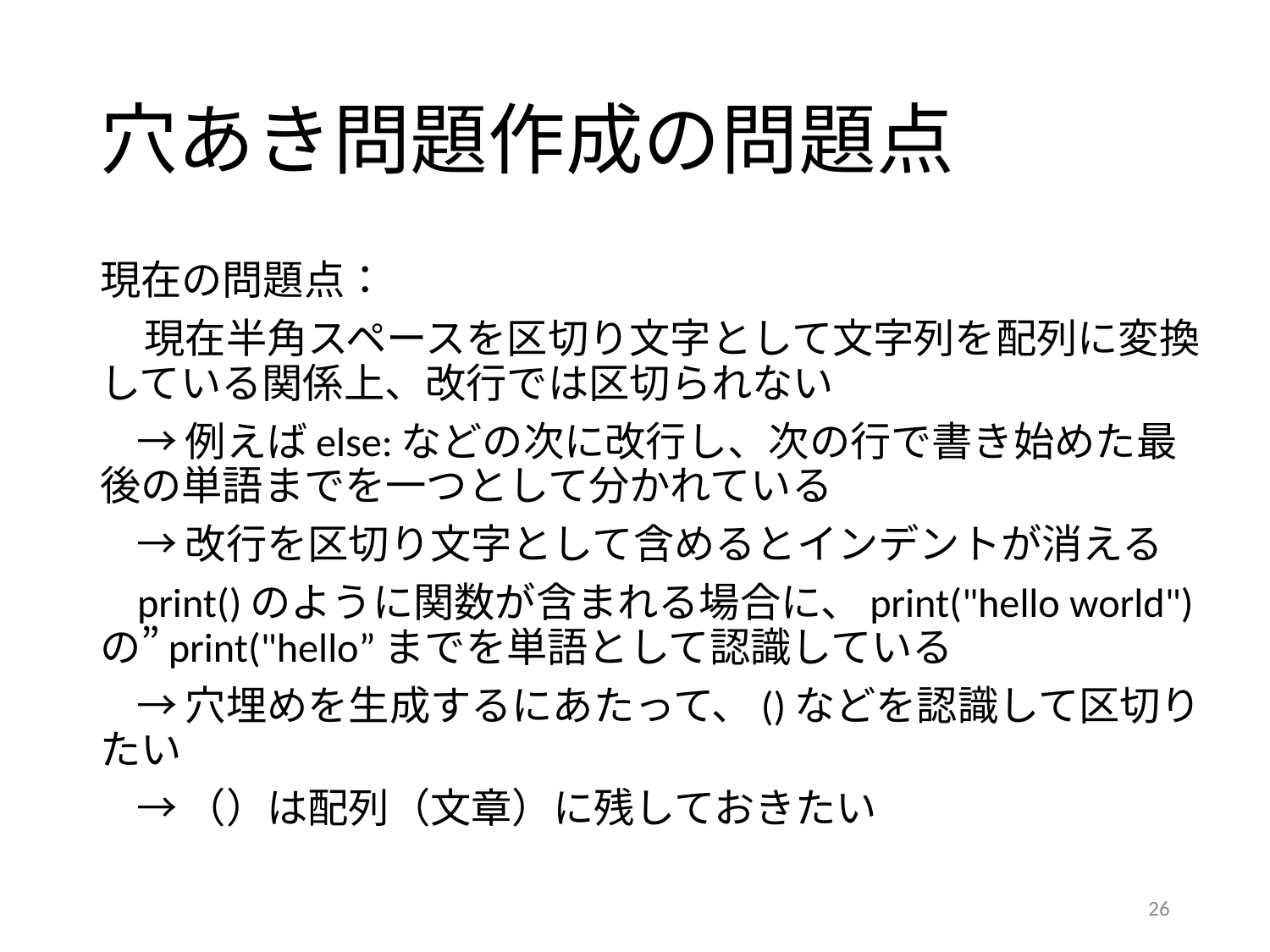

# 穴あき問題作成の問題点
現在の問題点：
    現在半角スペースを区切り文字として文字列を配列に変換している関係上、改行では区切られない
    →例えばelse:などの次に改行し、次の行で書き始めた最後の単語までを一つとして分かれている
    →改行を区切り文字として含めるとインデントが消える
    print()のように関数が含まれる場合に、print("hello world")の”print("hello”までを単語として認識している
    →穴埋めを生成するにあたって、()などを認識して区切りたい
    →（）は配列（文章）に残しておきたい

26